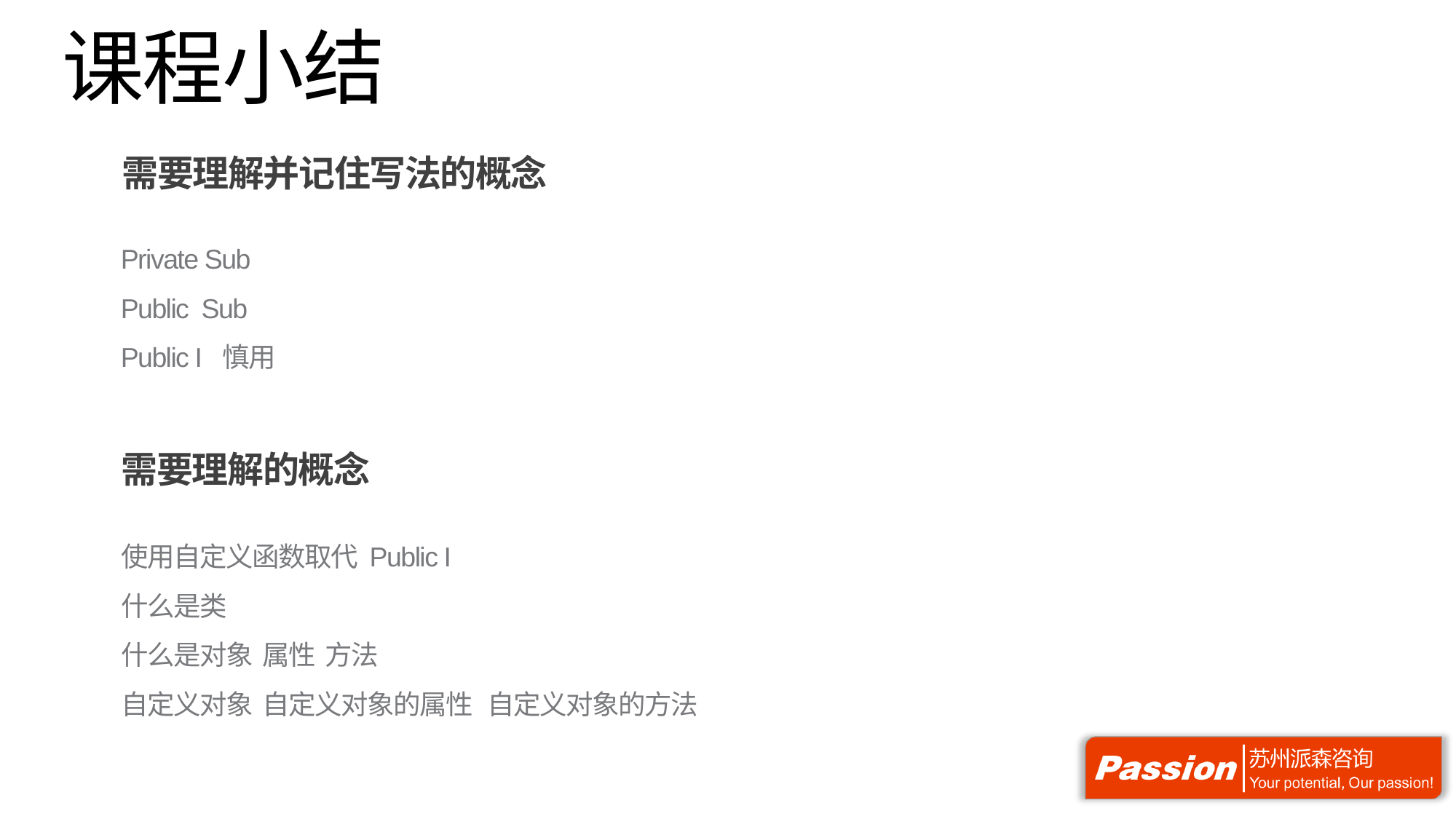

# 课程小结
需要理解并记住写法的概念

Private Sub
Public  Sub
Public I  慎用

需要理解的概念
使用自定义函数取代 Public I
什么是类
什么是对象  属性  方法
自定义对象  自定义对象的属性   自定义对象的方法